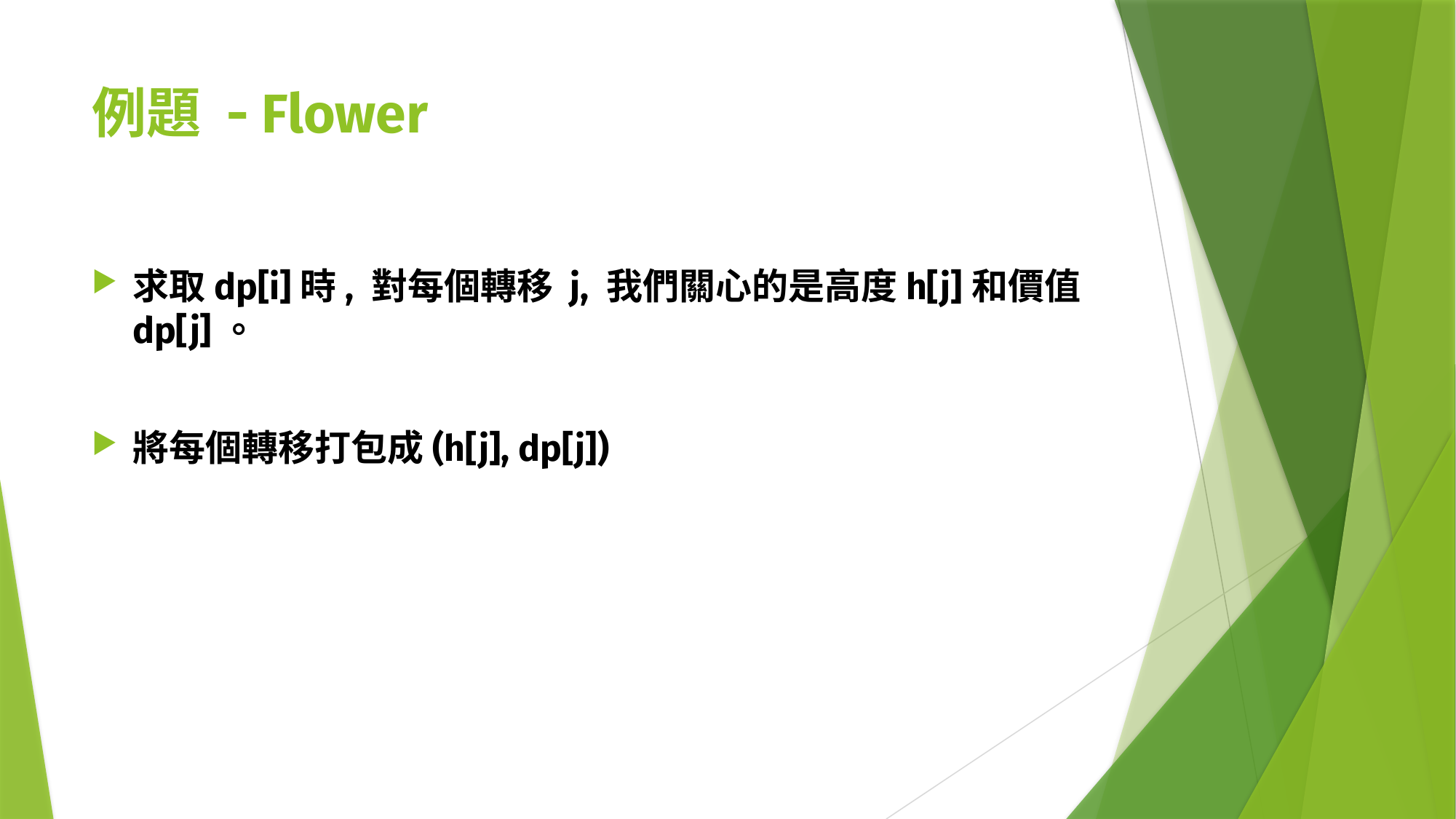

# 例題 - Flower
求取dp[i]時, 對每個轉移 j, 我們關心的是高度h[j]和價值dp[j]。

將每個轉移打包成(h[j], dp[j])